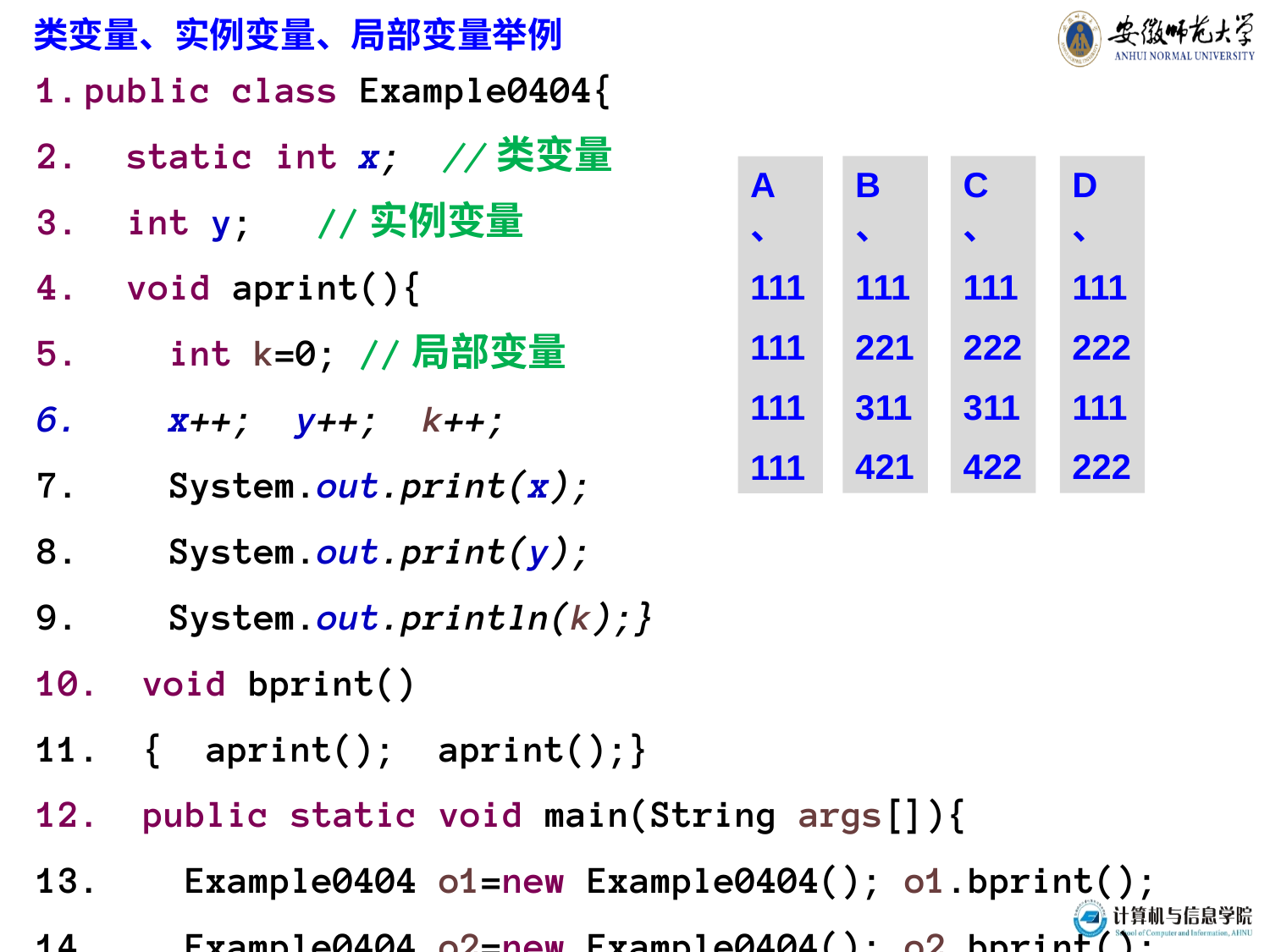

类变量、实例变量、局部变量举例
public class Example0404{
  static int x;  //类变量
  int y;   //实例变量
  void aprint(){
    int k=0; //局部变量
    x++;  y++;  k++;
    System.out.print(x);
    System.out.print(y);
    System.out.println(k);}
  void bprint()
  {  aprint();  aprint();}
  public static void main(String args[]){
    Example0404 o1=new Example0404(); o1.bprint();
    Example0404 o2=new Example0404(); o2.bprint();
}}
B、
111
221
311
421
C、
111
222
311
422
D、
111
222
111
222
A、
111
111
111
111
24